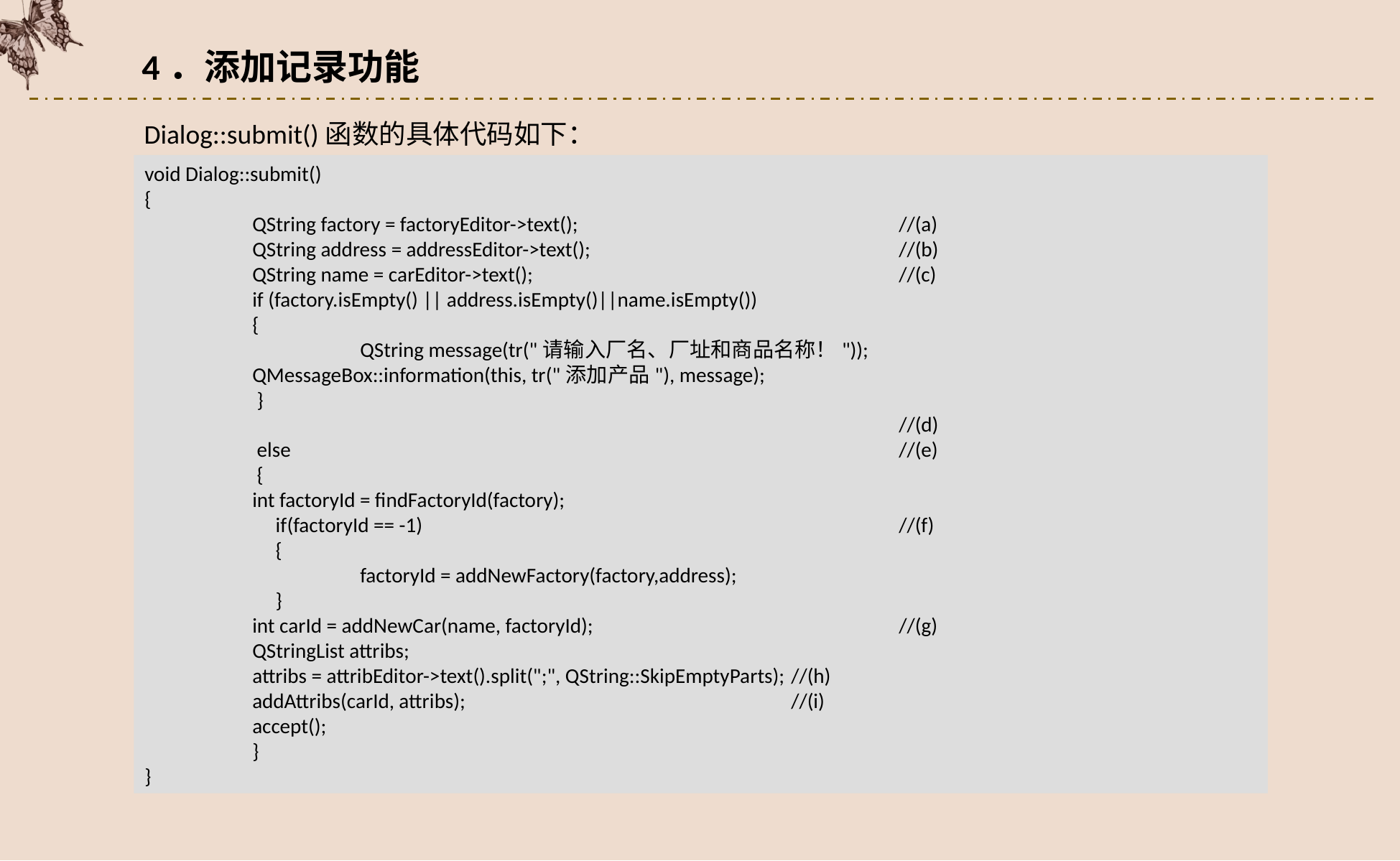

4．添加记录功能
Dialog::submit()函数的具体代码如下：
void Dialog::submit()
{
    	QString factory = factoryEditor->text();			//(a)
   	QString address = addressEditor->text();			//(b)
   	QString name = carEditor->text();				//(c)
   	if (factory.isEmpty() || address.isEmpty()||name.isEmpty())
	{
   		QString message(tr("请输入厂名、厂址和商品名称！"));
     	QMessageBox::information(this, tr("添加产品"), message);
    	 }																//(d)
	 else						//(e)
	 {
        	int factoryId = findFactoryId(factory);
	     if(factoryId == -1)					//(f)
	     {
	         	factoryId = addNewFactory(factory,address);
	     }
        	int carId = addNewCar(name, factoryId);			//(g)
        	QStringList attribs;
        	attribs = attribEditor->text().split(";", QString::SkipEmptyParts); 	//(h)
     	addAttribs(carId, attribs);				//(i)
        	accept();
    	}
}